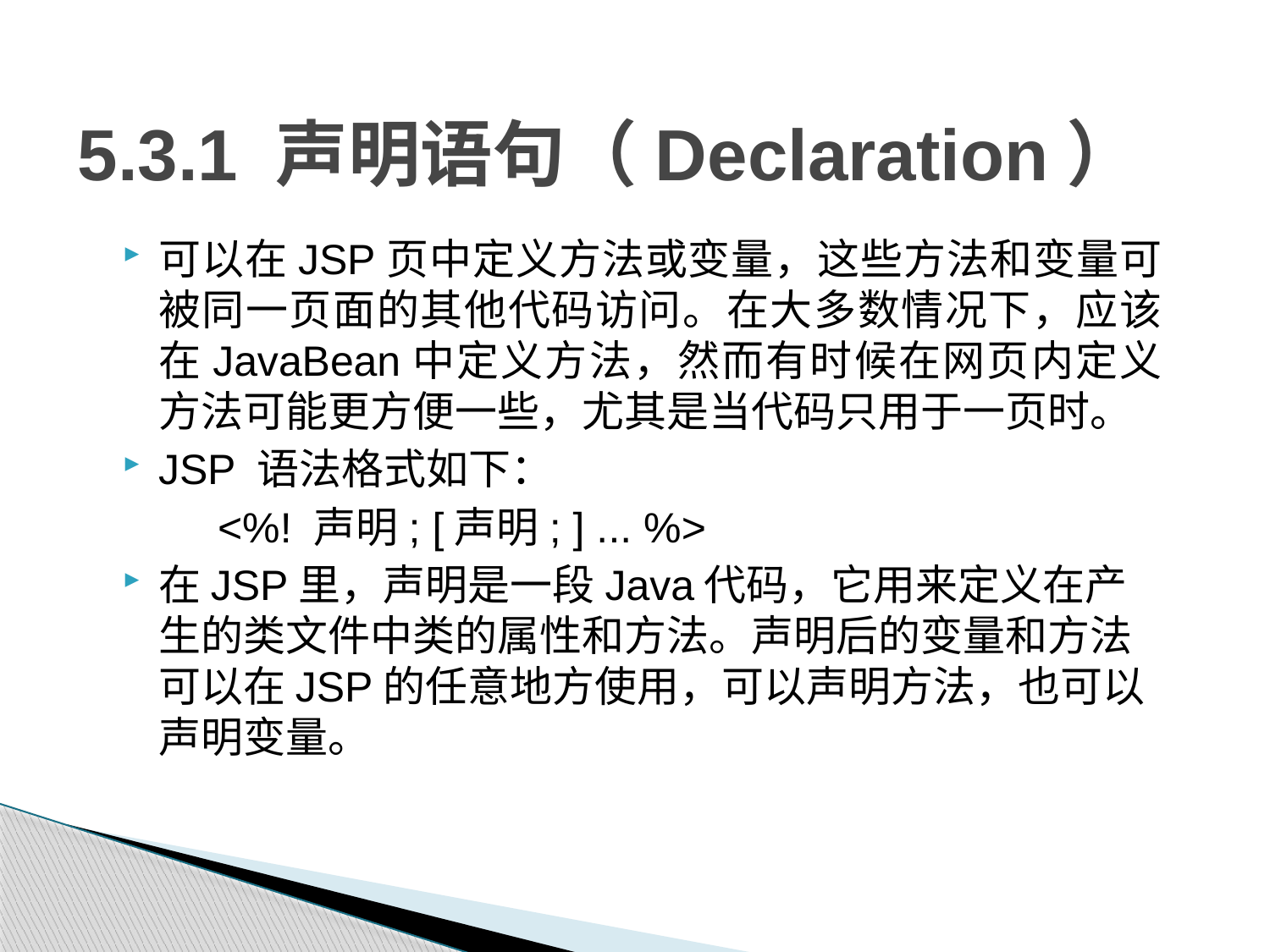

# 5.3.1 声明语句（Declaration）
可以在JSP页中定义方法或变量，这些方法和变量可被同一页面的其他代码访问。在大多数情况下，应该在JavaBean中定义方法，然而有时候在网页内定义方法可能更方便一些，尤其是当代码只用于一页时。
JSP 语法格式如下：
        <%! 声明; [声明; ] ... %>
在JSP里，声明是一段Java代码，它用来定义在产生的类文件中类的属性和方法。声明后的变量和方法可以在JSP的任意地方使用，可以声明方法，也可以声明变量。